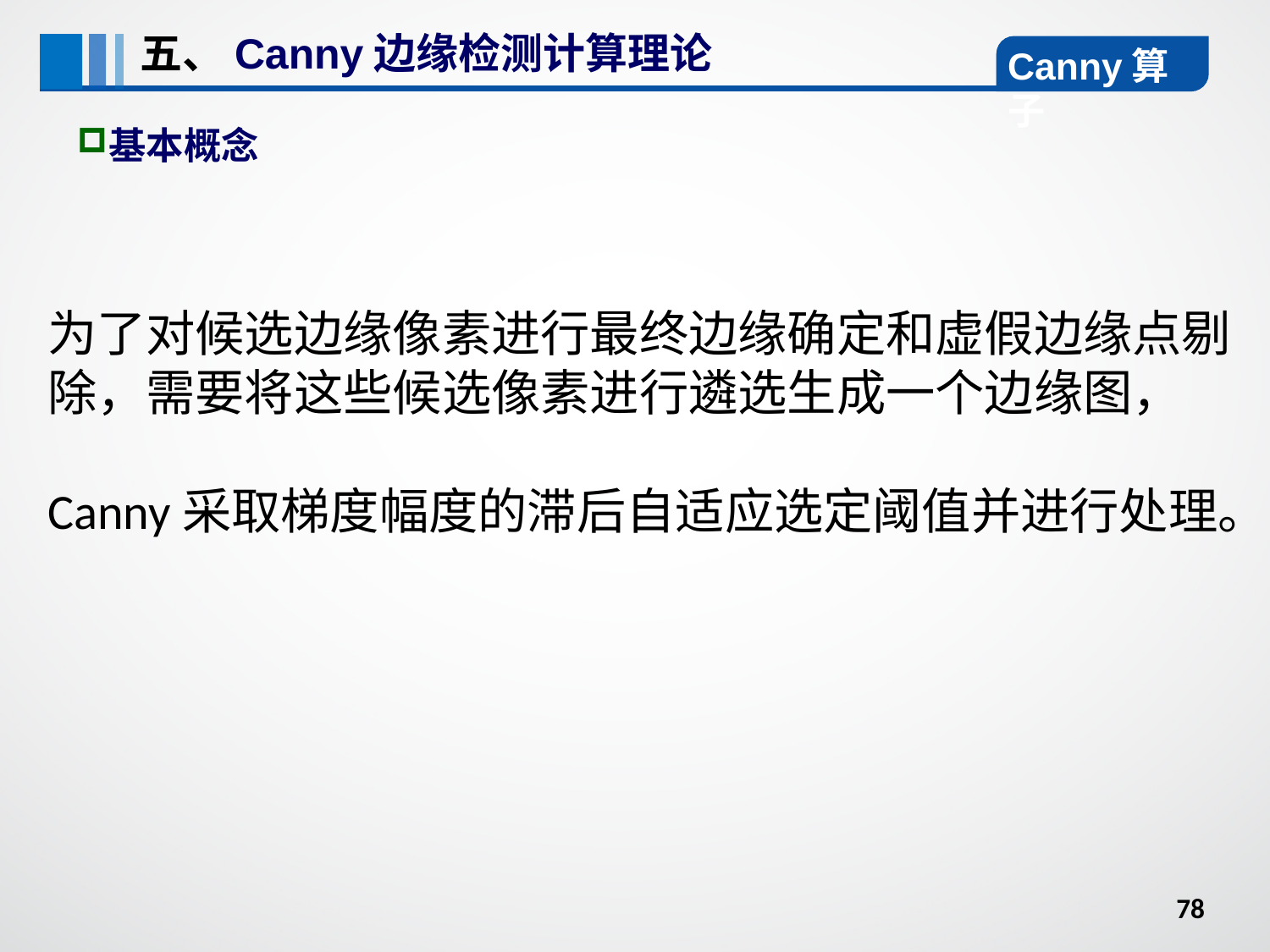

五、Canny边缘检测计算理论
Canny算子
基本概念

为了对候选边缘像素进行最终边缘确定和虚假边缘点剔除，需要将这些候选像素进行遴选生成一个边缘图，

Canny采取梯度幅度的滞后自适应选定阈值并进行处理。

78